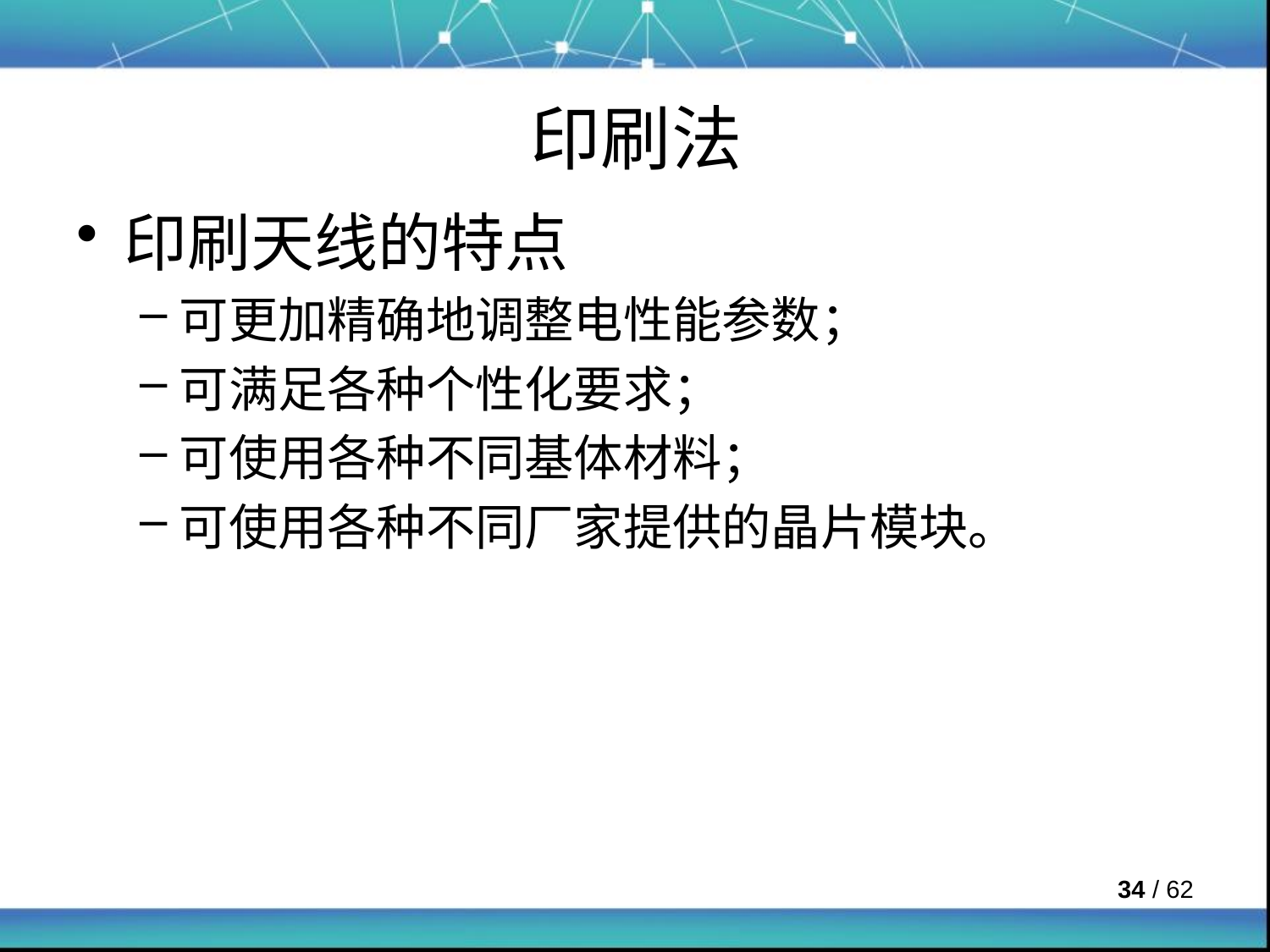

# 印刷法
印刷天线的特点
可更加精确地调整电性能参数；
可满足各种个性化要求；
可使用各种不同基体材料；
可使用各种不同厂家提供的晶片模块。
34 / 62